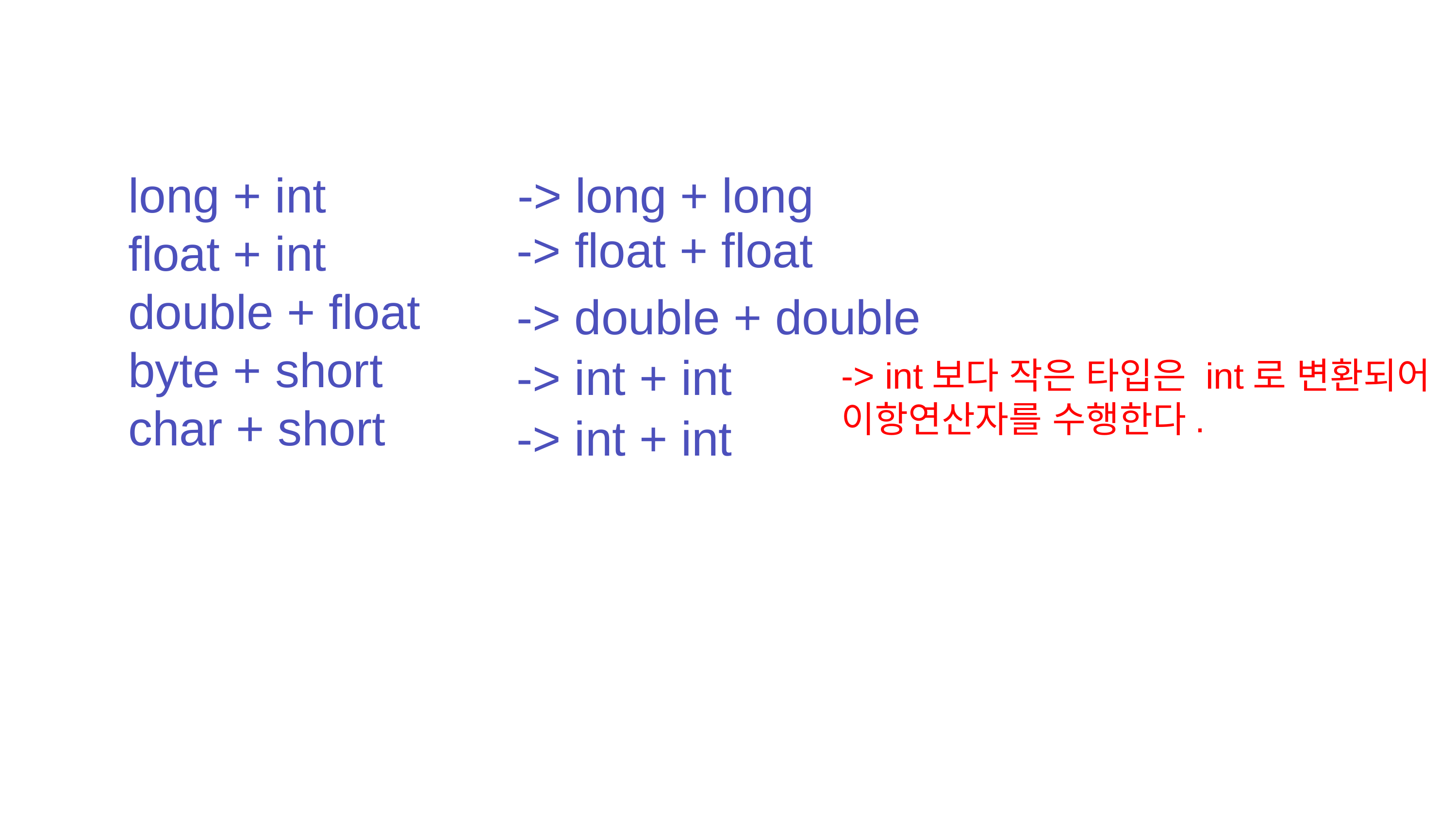

long + int
float + int
double + float
byte + short
char + short
-> long + long
-> float + float
-> double + double
-> int + int
-> int보다 작은 타입은 int로 변환되어
이항연산자를 수행한다.
-> int + int